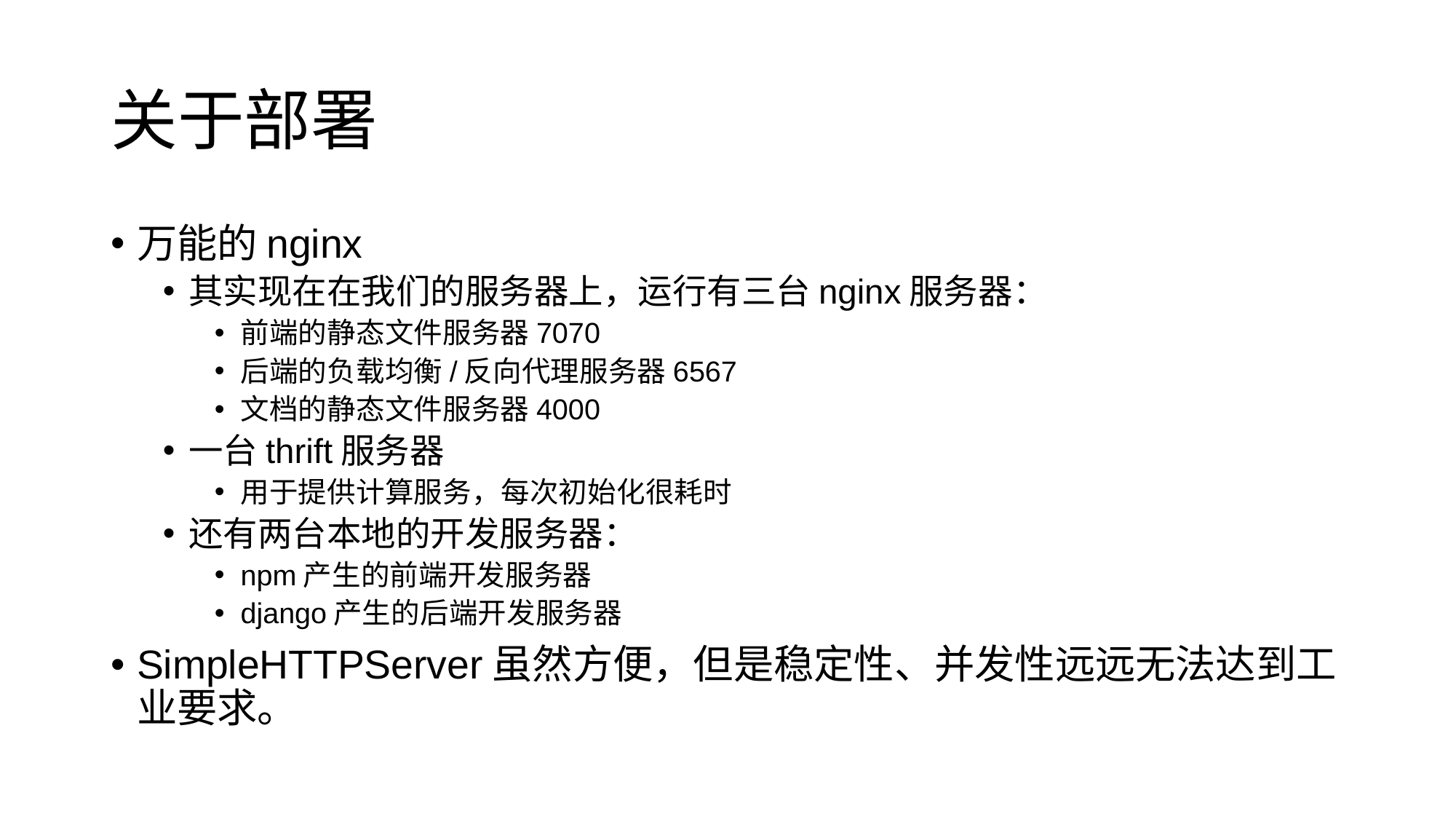

# 关于部署
万能的nginx
其实现在在我们的服务器上，运行有三台nginx服务器：
前端的静态文件服务器7070
后端的负载均衡/反向代理服务器6567
文档的静态文件服务器4000
一台thrift服务器
用于提供计算服务，每次初始化很耗时
还有两台本地的开发服务器：
npm产生的前端开发服务器
django产生的后端开发服务器
SimpleHTTPServer虽然方便，但是稳定性、并发性远远无法达到工业要求。